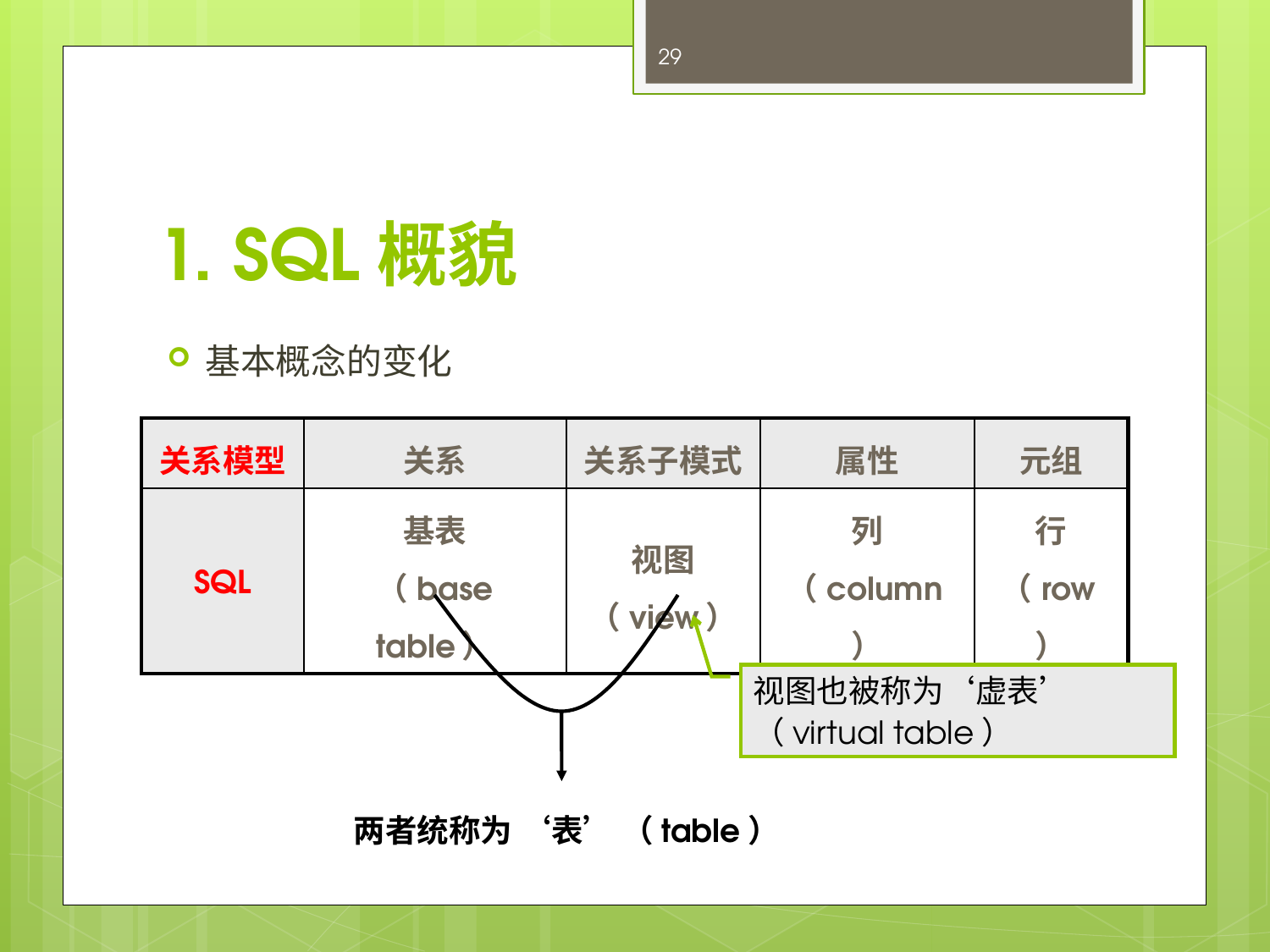

29
# 1. SQL概貌
基本概念的变化
| 关系模型 | 关系 | 关系子模式 | 属性 | 元组 |
| --- | --- | --- | --- | --- |
| SQL | 基表 （base table） | 视图 （view） | 列 （column） | 行 （row） |

两者统称为 ‘表’ （table）
视图也被称为‘虚表’
（virtual table）